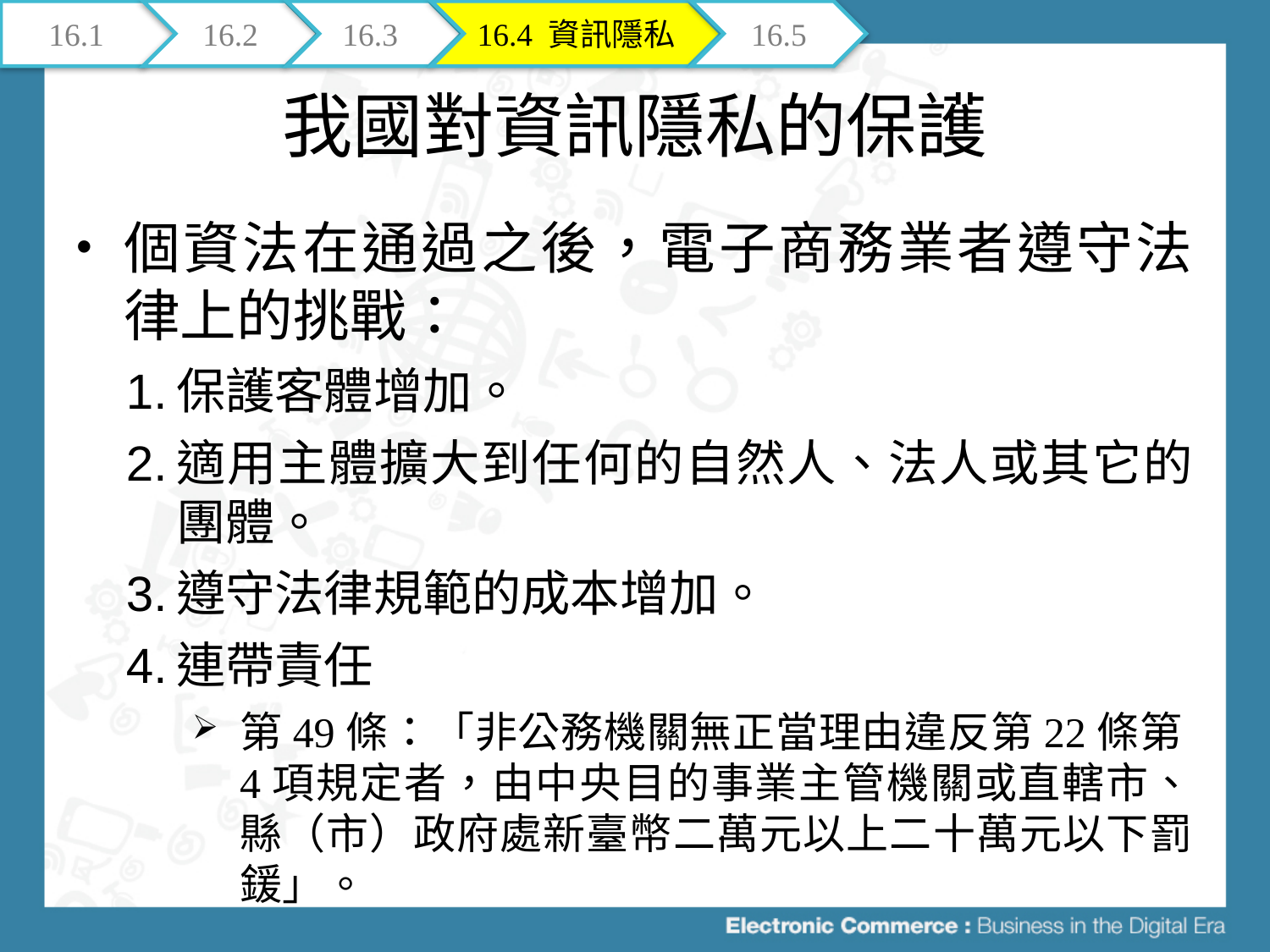

16.1
16.2
16.3
16.4 資訊隱私
16.5
# 我國對資訊隱私的保護
個資法在通過之後，電子商務業者遵守法律上的挑戰：
保護客體增加。
適用主體擴大到任何的自然人、法人或其它的團體。
遵守法律規範的成本增加。
連帶責任
第49條：「非公務機關無正當理由違反第22條第4項規定者，由中央目的事業主管機關或直轄市、縣（市）政府處新臺幣二萬元以上二十萬元以下罰鍰」。